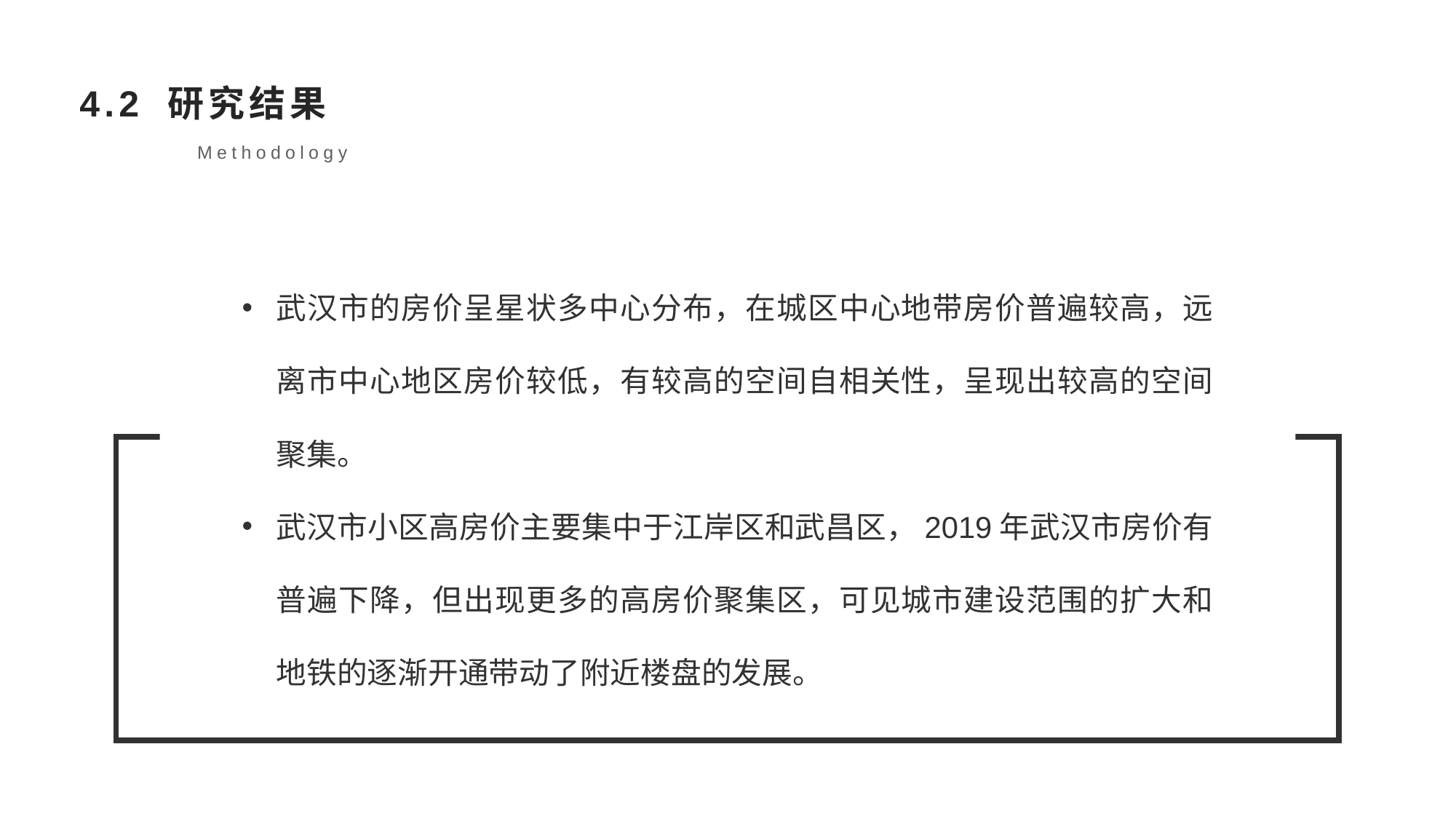

4.2 研究结果
Methodology
武汉市的房价呈星状多中心分布，在城区中心地带房价普遍较高，远离市中心地区房价较低，有较高的空间自相关性，呈现出较高的空间聚集。
武汉市小区高房价主要集中于江岸区和武昌区，2019年武汉市房价有普遍下降，但出现更多的高房价聚集区，可见城市建设范围的扩大和地铁的逐渐开通带动了附近楼盘的发展。